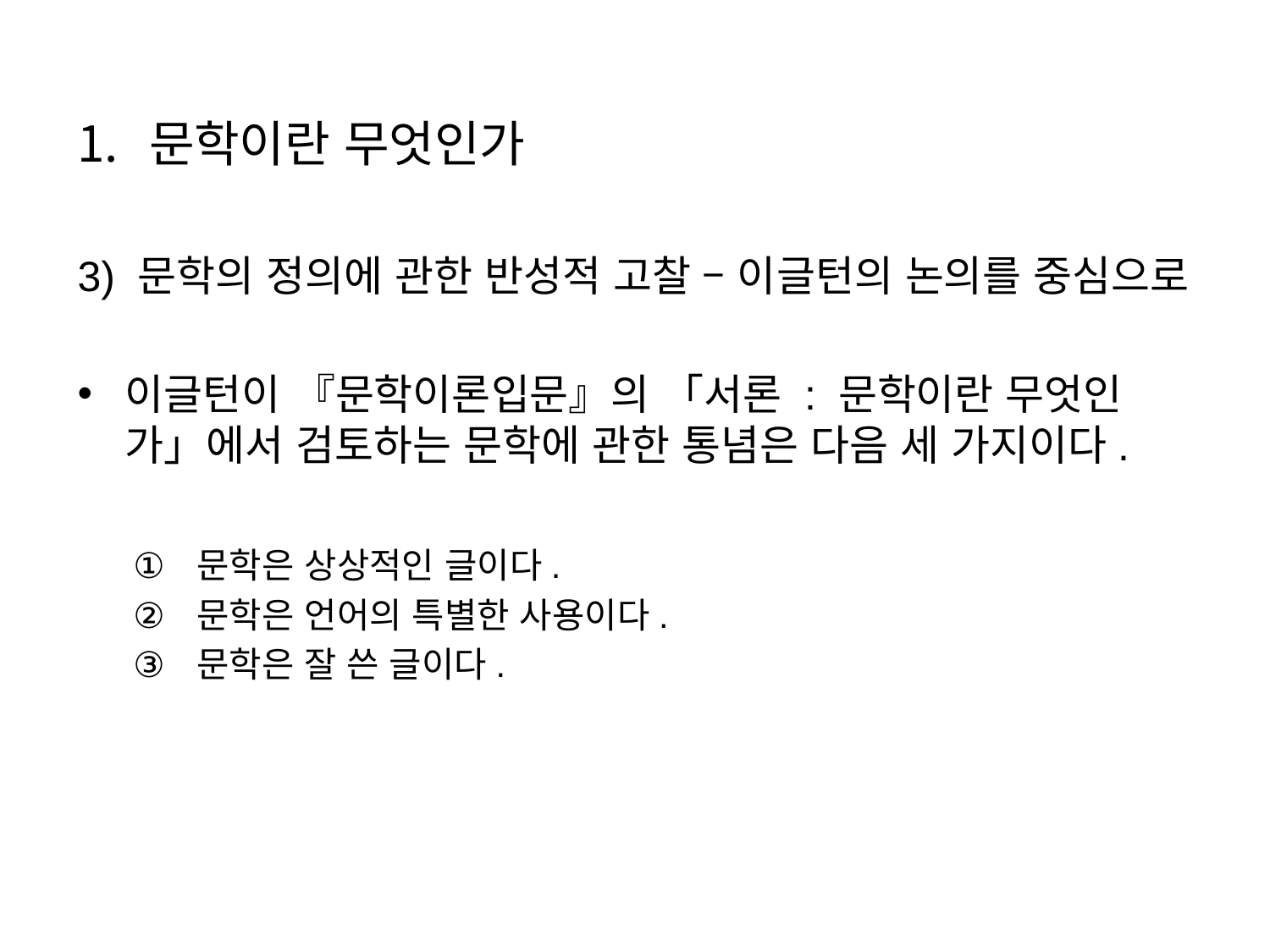

문학이란 무엇인가

3) 문학의 정의에 관한 반성적 고찰 – 이글턴의 논의를 중심으로

이글턴이 『문학이론입문』의 「서론 : 문학이란 무엇인가」에서 검토하는 문학에 관한 통념은 다음 세 가지이다.

문학은 상상적인 글이다.
문학은 언어의 특별한 사용이다.
문학은 잘 쓴 글이다.